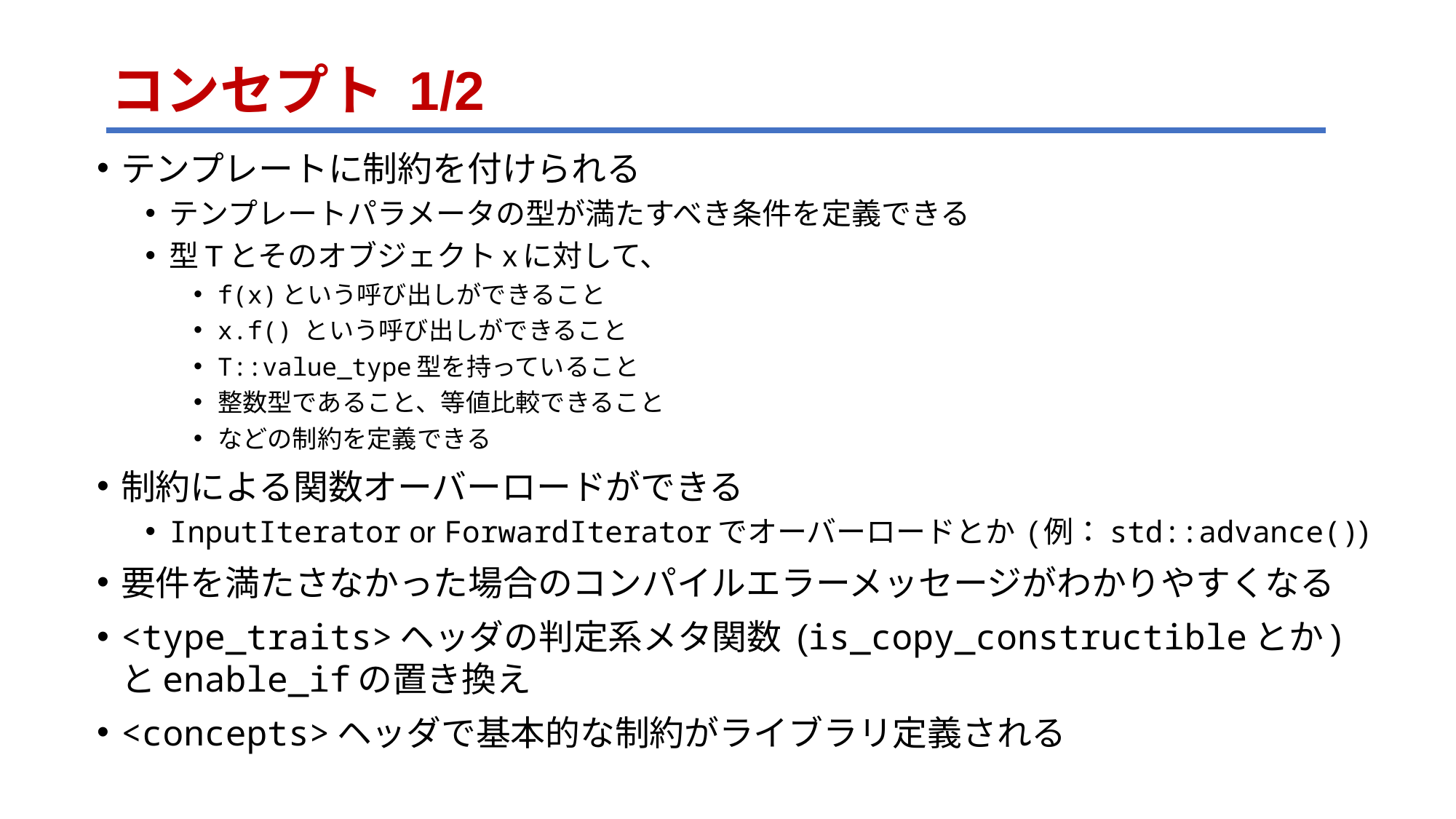

# コンセプト 1/2
テンプレートに制約を付けられる
テンプレートパラメータの型が満たすべき条件を定義できる
型Tとそのオブジェクトxに対して、
f(x)という呼び出しができること
x.f() という呼び出しができること
T::value_type型を持っていること
整数型であること、等値比較できること
などの制約を定義できる
制約による関数オーバーロードができる
InputIterator or ForwardIteratorでオーバーロードとか (例：std::advance())
要件を満たさなかった場合のコンパイルエラーメッセージがわかりやすくなる
<type_traits>ヘッダの判定系メタ関数 (is_copy_constructibleとか) とenable_ifの置き換え
<concepts>ヘッダで基本的な制約がライブラリ定義される